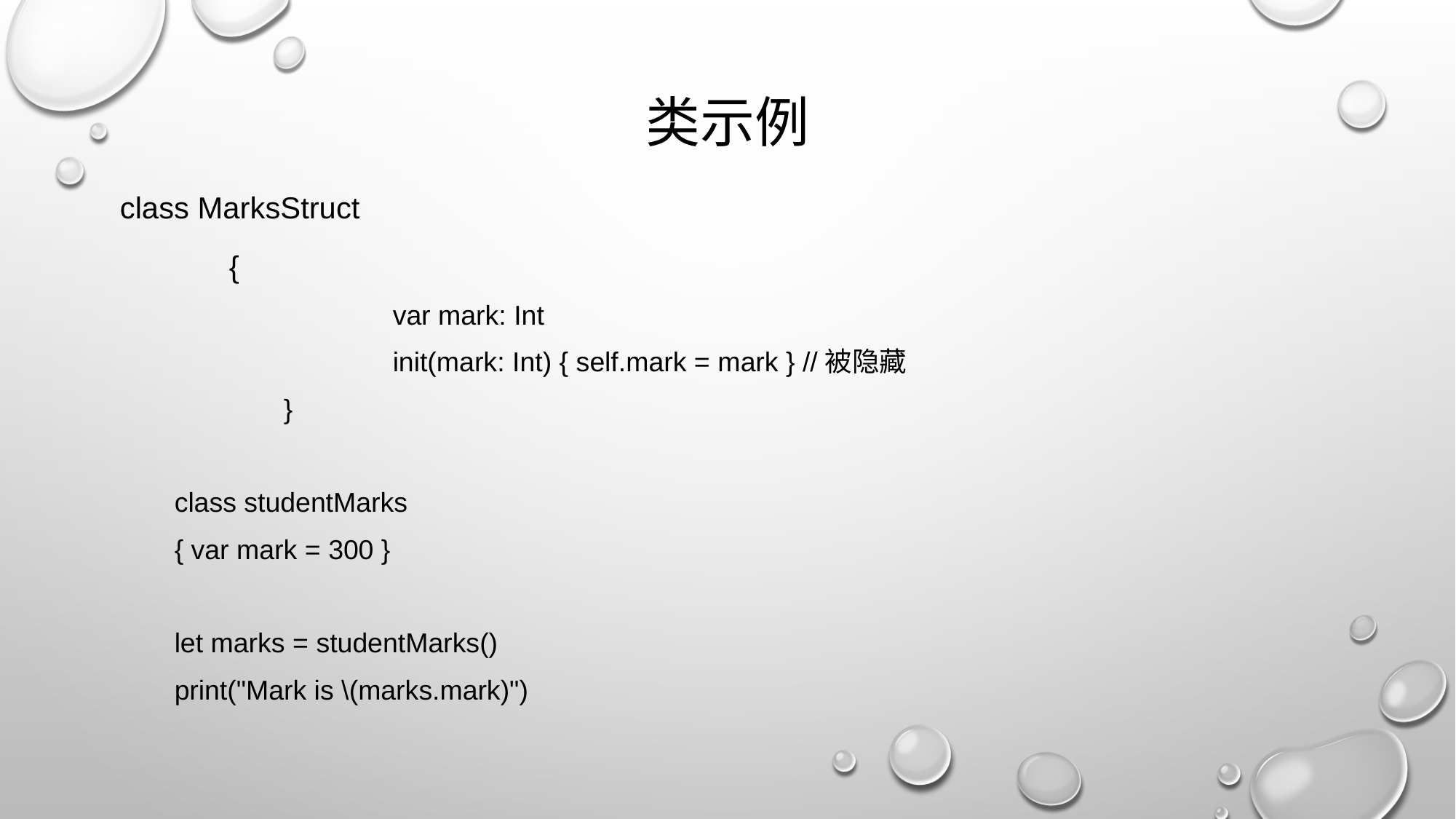

# 类示例
class MarksStruct
	{
		var mark: Int
		init(mark: Int) { self.mark = mark } //被隐藏
	}

class studentMarks
{ var mark = 300 }

let marks = studentMarks()
print("Mark is \(marks.mark)")